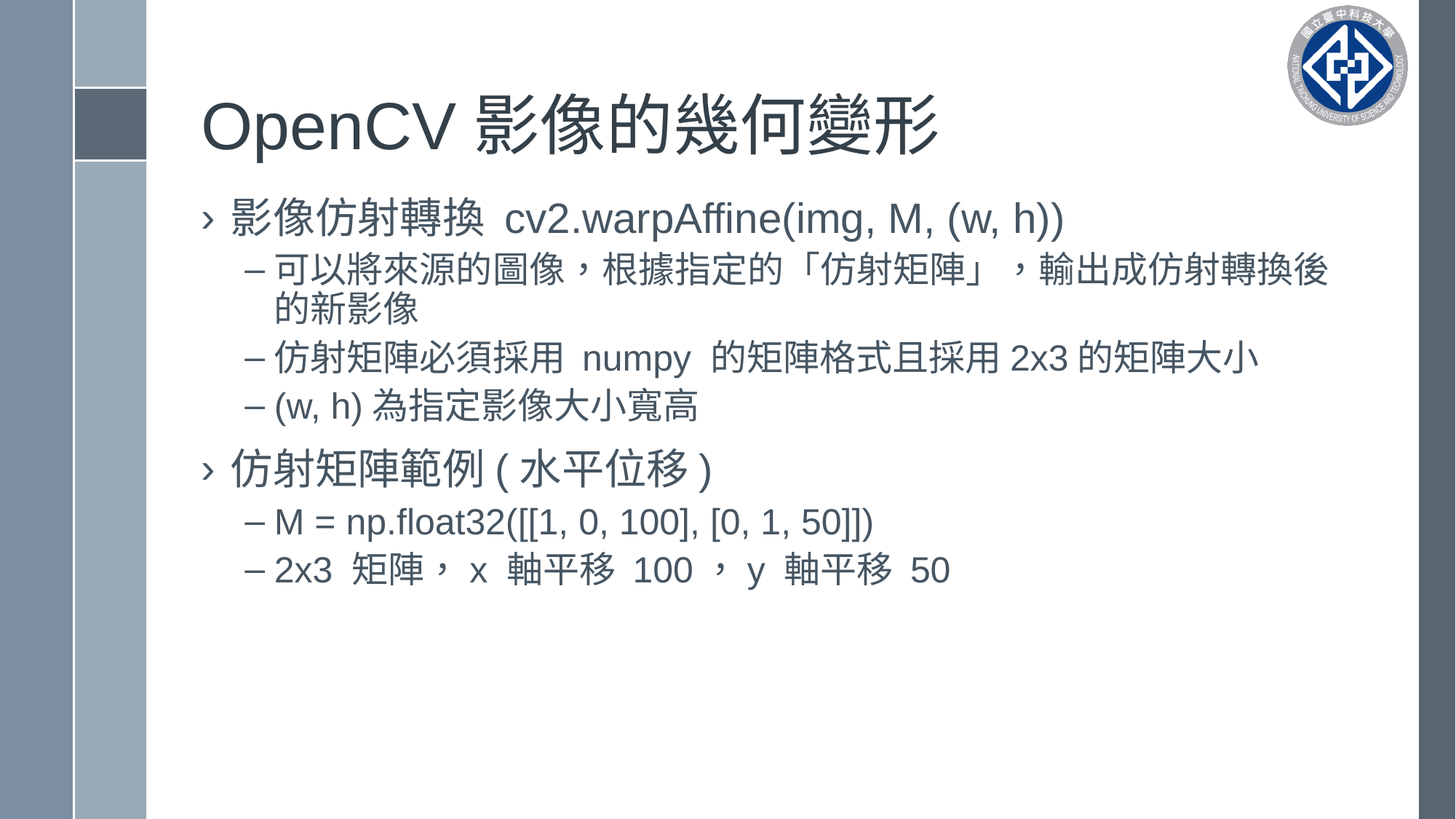

# OpenCV影像的幾何變形
影像仿射轉換 cv2.warpAffine(img, M, (w, h))
可以將來源的圖像，根據指定的「仿射矩陣」，輸出成仿射轉換後的新影像
仿射矩陣必須採用 numpy 的矩陣格式且採用2x3的矩陣大小
(w, h)為指定影像大小寬高
仿射矩陣範例(水平位移)
M = np.float32([[1, 0, 100], [0, 1, 50]])
2x3 矩陣，x 軸平移 100，y 軸平移 50